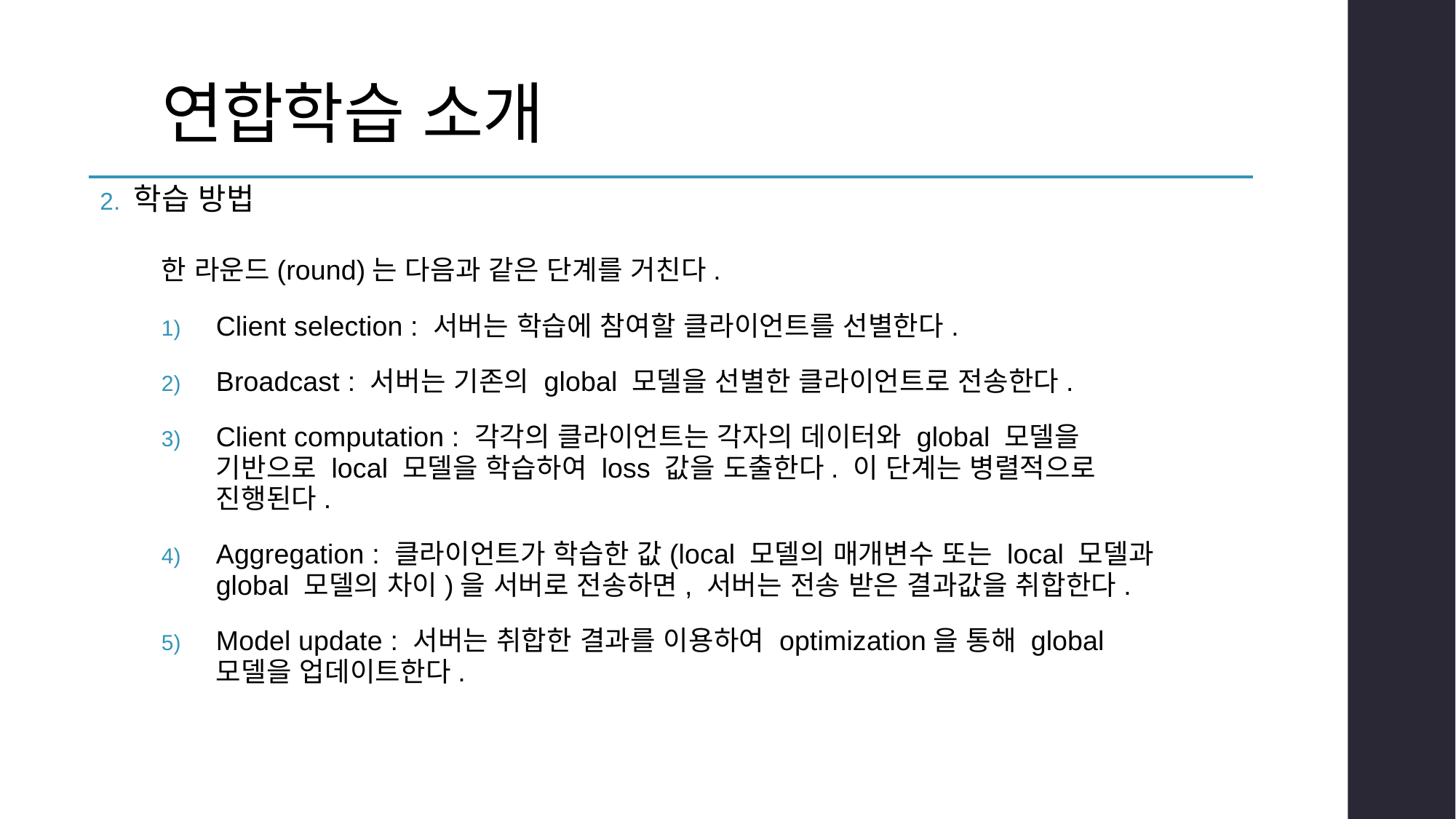

# 연합학습 소개
2. 학습 방법
한 라운드(round)는 다음과 같은 단계를 거친다.
Client selection : 서버는 학습에 참여할 클라이언트를 선별한다.
Broadcast : 서버는 기존의 global 모델을 선별한 클라이언트로 전송한다.
Client computation : 각각의 클라이언트는 각자의 데이터와 global 모델을 기반으로 local 모델을 학습하여 loss 값을 도출한다. 이 단계는 병렬적으로 진행된다.
Aggregation : 클라이언트가 학습한 값(local 모델의 매개변수 또는 local 모델과 global 모델의 차이)을 서버로 전송하면, 서버는 전송 받은 결과값을 취합한다.
Model update : 서버는 취합한 결과를 이용하여 optimization을 통해 global 모델을 업데이트한다.